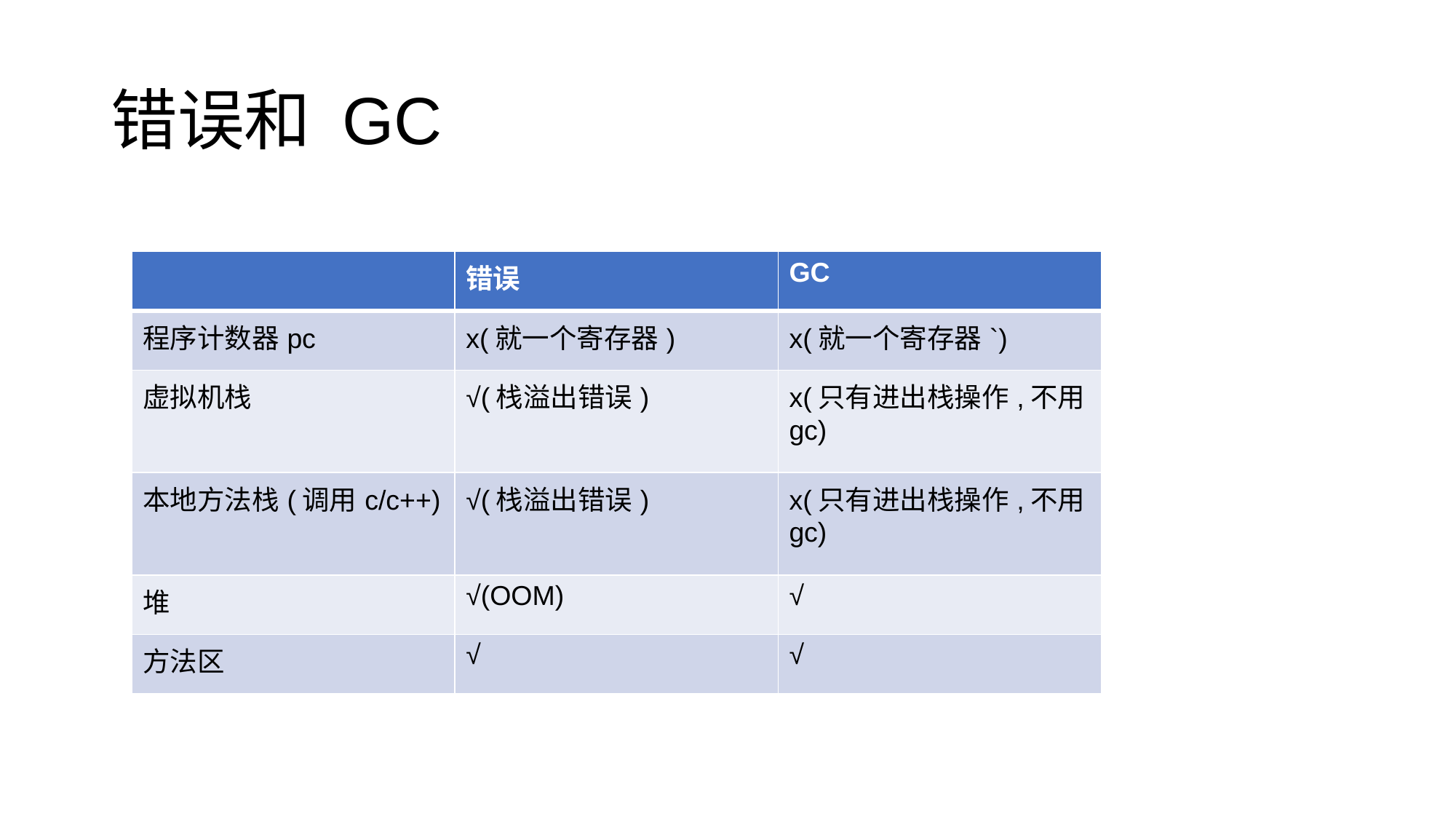

# 错误和 GC
|  | 错误 | GC |
| --- | --- | --- |
| 程序计数器pc | x(就一个寄存器) | x(就一个寄存器`) |
| 虚拟机栈 | √(栈溢出错误) | x(只有进出栈操作,不用 gc) |
| 本地方法栈(调用c/c++) | √(栈溢出错误) | x(只有进出栈操作,不用 gc) |
| 堆 | √(OOM) | √ |
| 方法区 | √ | √ |